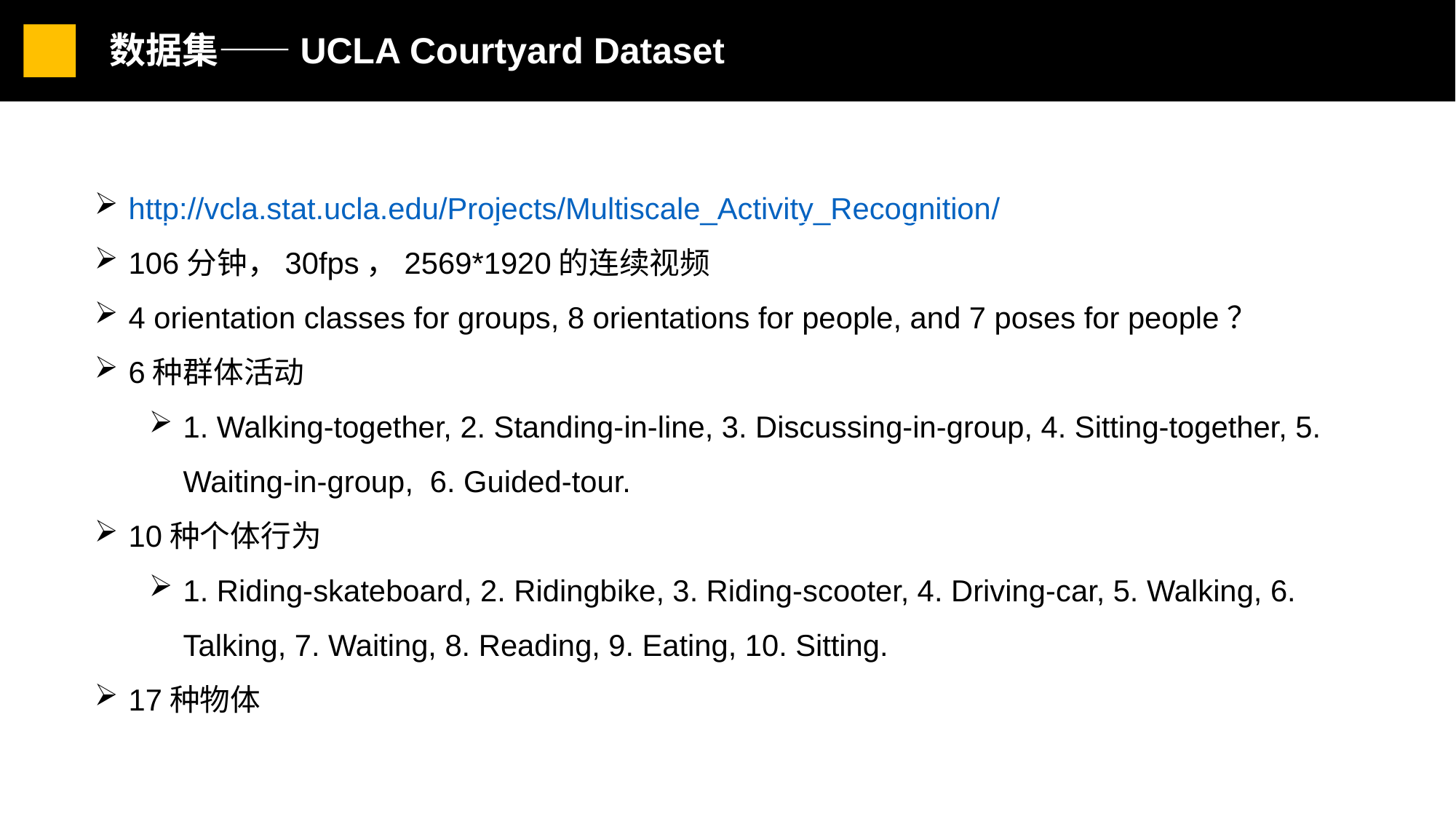

数据集——UCLA Courtyard Dataset
http://vcla.stat.ucla.edu/Projects/Multiscale_Activity_Recognition/
106分钟，30fps，2569*1920的连续视频
4 orientation classes for groups, 8 orientations for people, and 7 poses for people？
6种群体活动
1. Walking-together, 2. Standing-in-line, 3. Discussing-in-group, 4. Sitting-together, 5. Waiting-in-group,  6. Guided-tour.
10种个体行为
1. Riding-skateboard, 2. Ridingbike, 3. Riding-scooter, 4. Driving-car, 5. Walking, 6. Talking, 7. Waiting, 8. Reading, 9. Eating, 10. Sitting.
17种物体